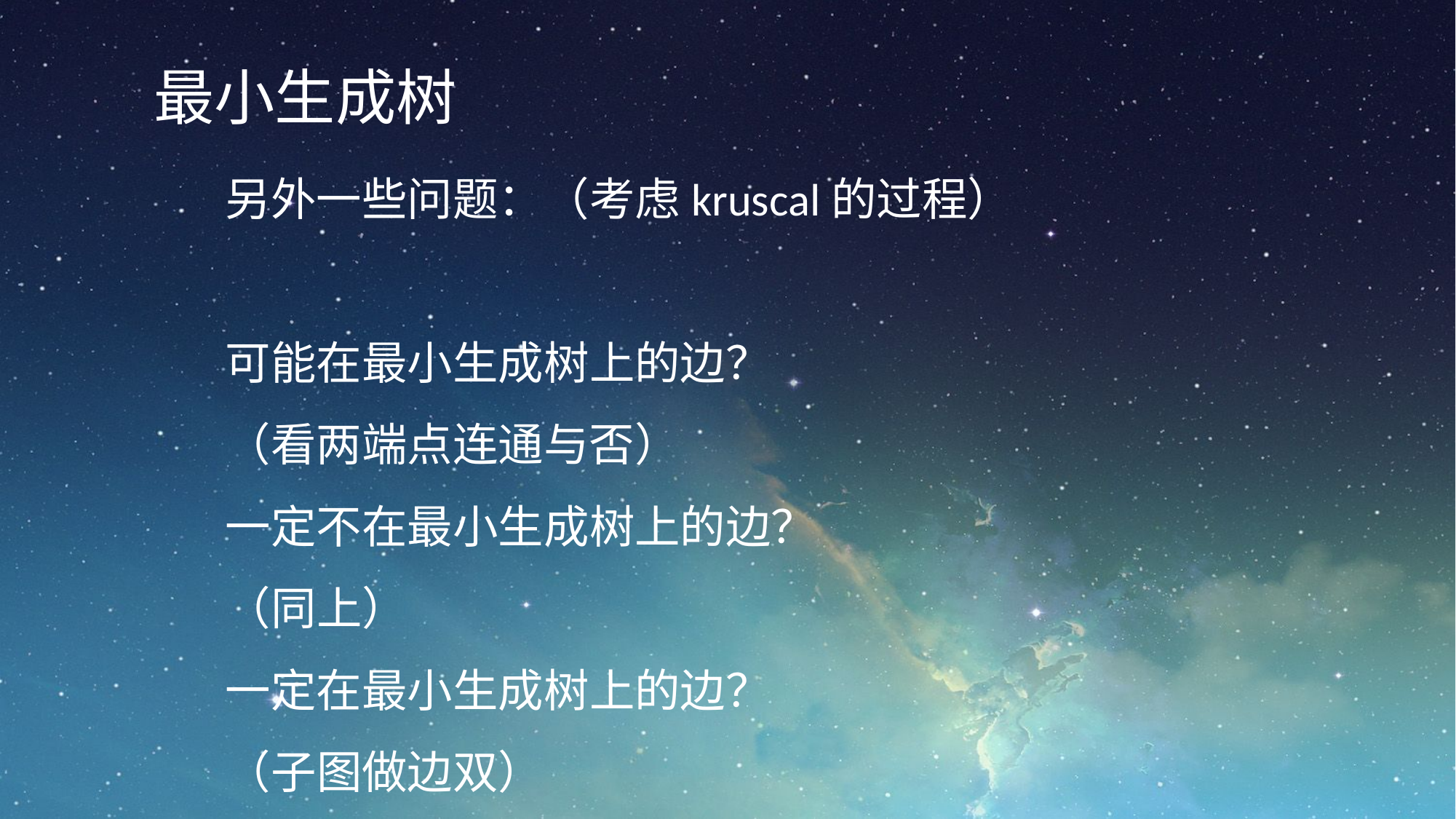

最小生成树
另外一些问题：（考虑kruscal的过程）

可能在最小生成树上的边？
（看两端点连通与否）
一定不在最小生成树上的边？
（同上）
一定在最小生成树上的边？
（子图做边双）